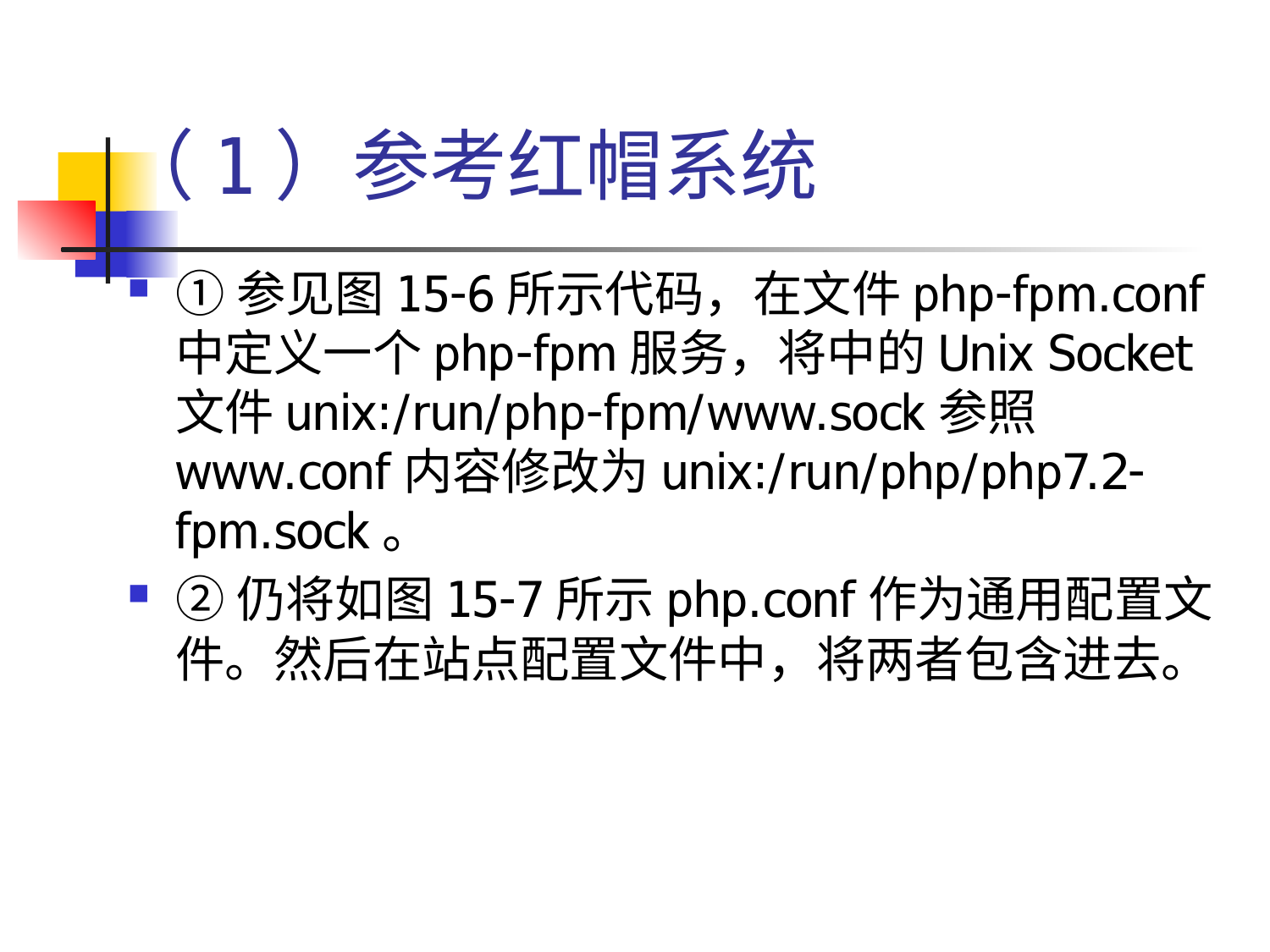

# （1）参考红帽系统
①参见图15-6所示代码，在文件php-fpm.conf中定义一个php-fpm服务，将中的Unix Socket文件unix:/run/php-fpm/www.sock参照www.conf内容修改为unix:/run/php/php7.2-fpm.sock。
②仍将如图15-7所示php.conf作为通用配置文件。然后在站点配置文件中，将两者包含进去。